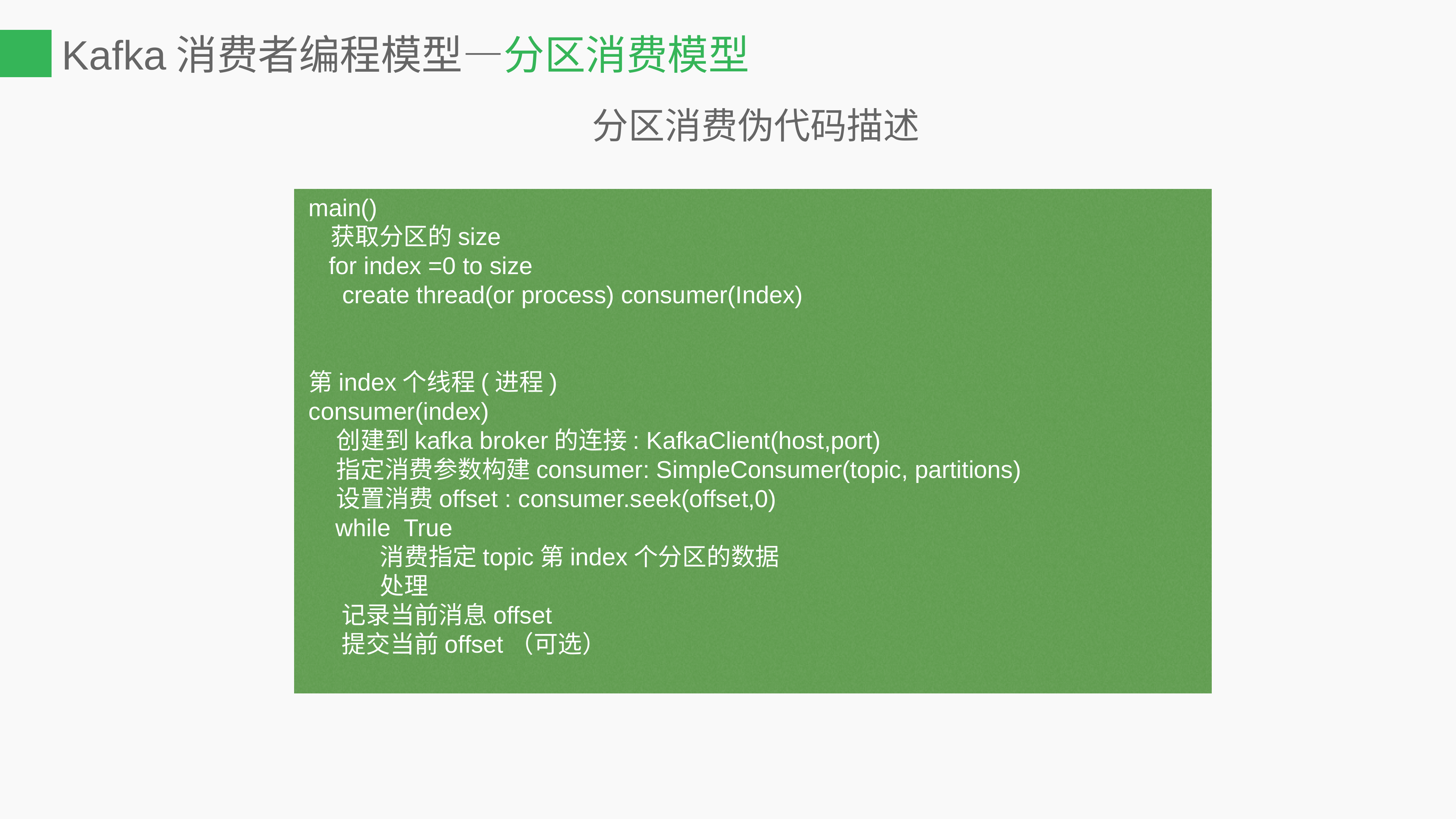

# Kafka消费者编程模型—分区消费模型
分区消费伪代码描述
main()
   获取分区的size
   for index =0 to size
     create thread(or process) consumer(Index)

第index个线程(进程)
consumer(index)
    创建到kafka broker的连接: KafkaClient(host,port)
    指定消费参数构建consumer: SimpleConsumer(topic, partitions)
    设置消费offset : consumer.seek(offset,0)
    while  True
	  消费指定topic第index个分区的数据
	  处理
     记录当前消息offset
     提交当前offset（可选）